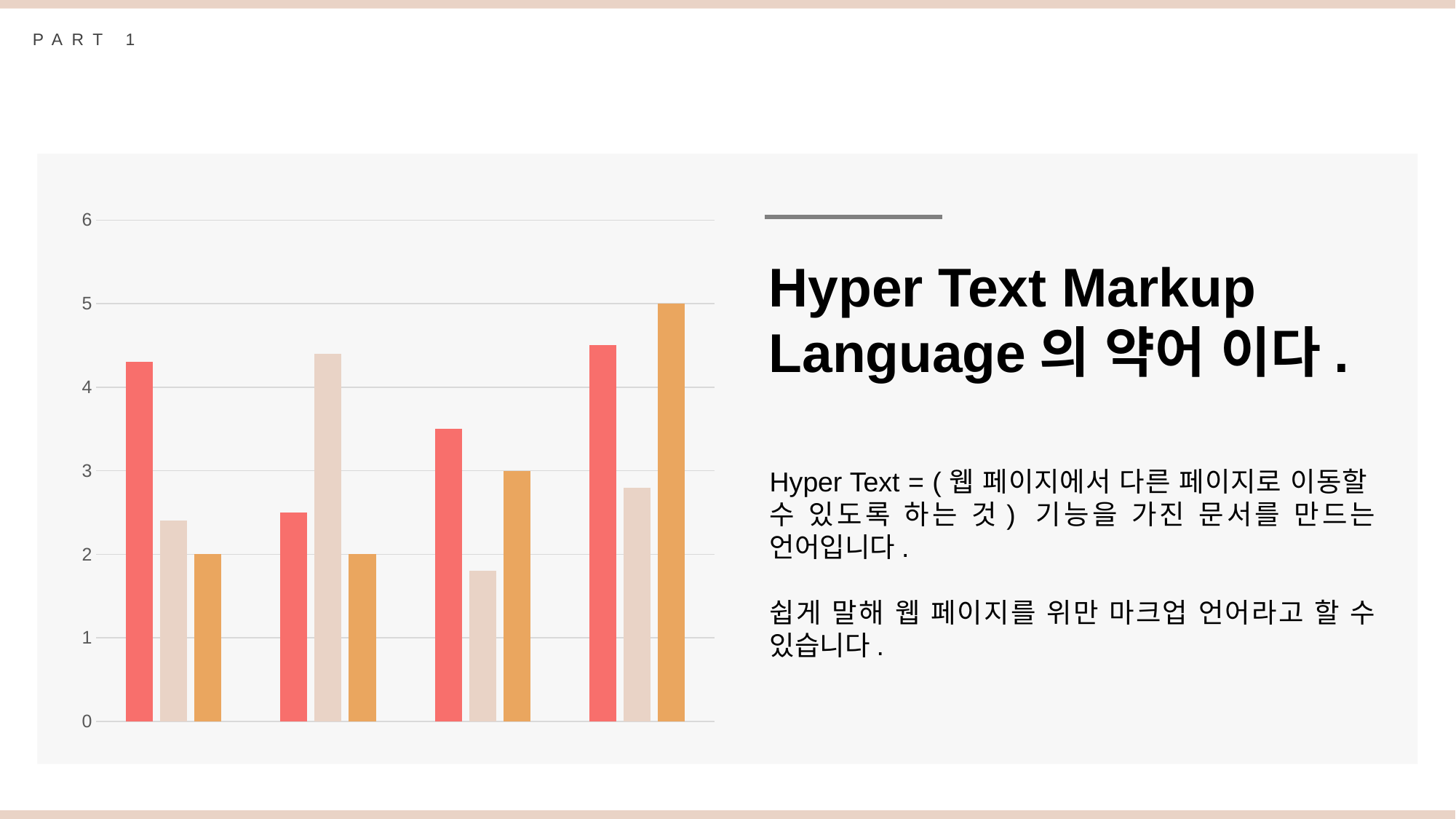

PART 1

### Chart

| Category | 계열 1 | 계열 2 | 계열 3 |
|---|---|---|---|
| 항목 1 | 4.3 | 2.4 | 2.0 |
| 항목 2 | 2.5 | 4.4 | 2.0 |
| 항목 3 | 3.5 | 1.8 | 3.0 |
| 항목 4 | 4.5 | 2.8 | 5.0 |
Hyper Text Markup Language의 약어 이다.
Hyper Text = (웹 페이지에서 다른 페이지로 이동할  수 있도록 하는 것) 기능을 가진 문서를 만드는 언어입니다.

쉽게 말해 웹 페이지를 위만 마크업 언어라고 할 수 있습니다.